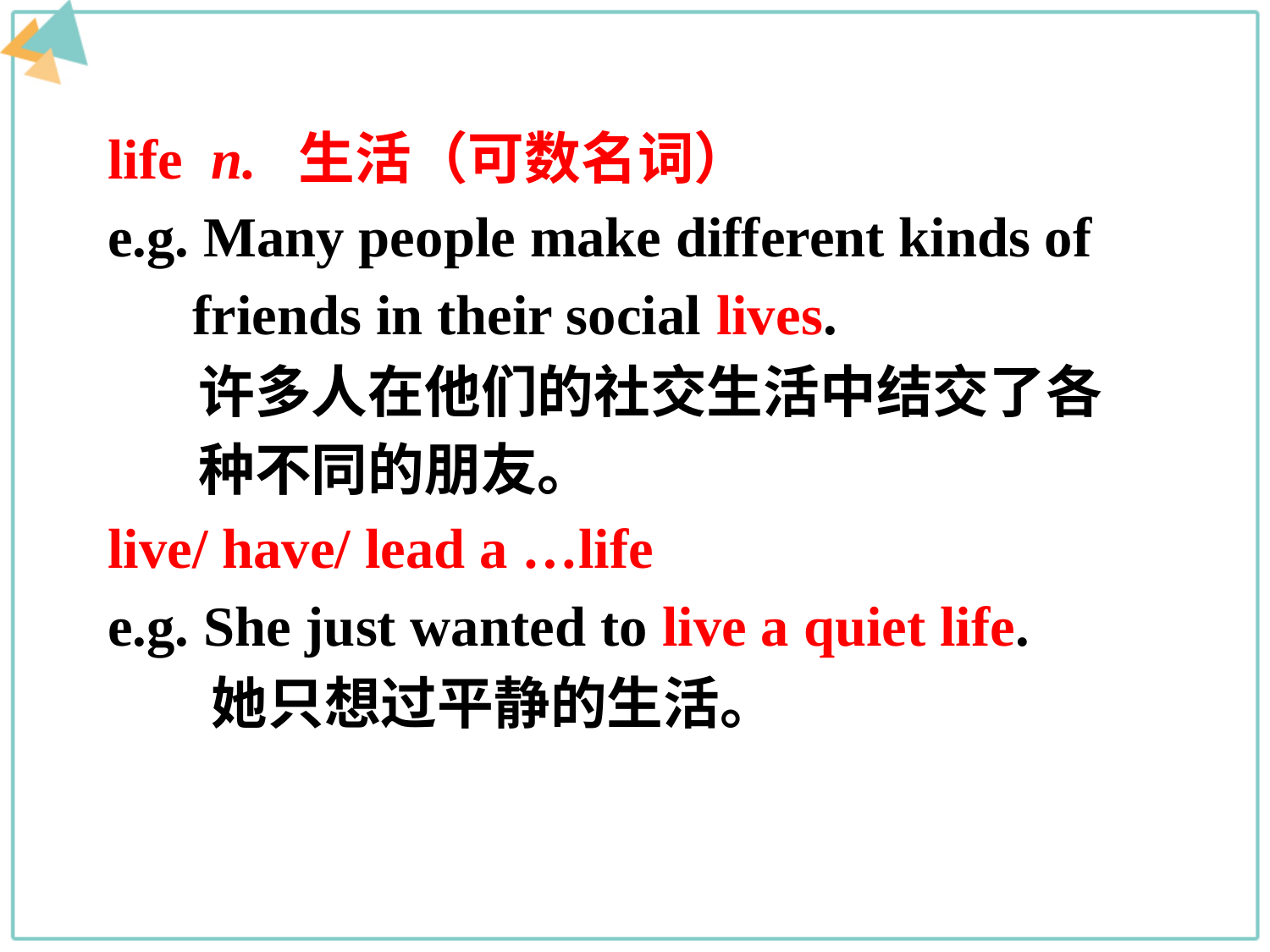

life  n.  生活（可数名词）
e.g. Many people make different kinds of
      friends in their social lives.
      许多人在他们的社交生活中结交了各
      种不同的朋友。
live/ have/ lead a …life
e.g. She just wanted to live a quiet life.
       她只想过平静的生活。